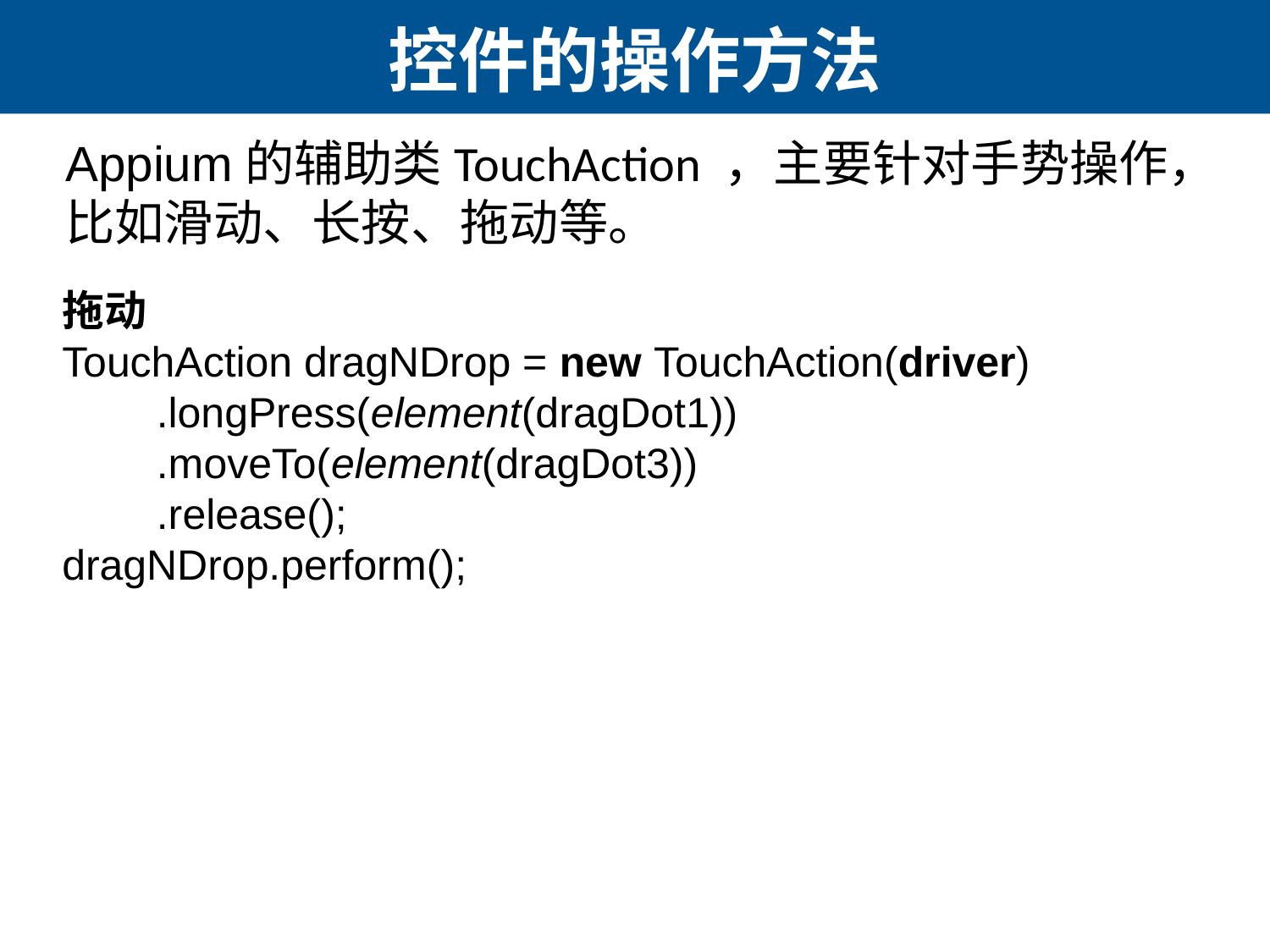

# 控件的操作方法
Appium的辅助类TouchAction ，主要针对手势操作，比如滑动、长按、拖动等。
拖动
TouchAction dragNDrop = new TouchAction(driver)
        .longPress(element(dragDot1))
        .moveTo(element(dragDot3))
        .release();
dragNDrop.perform();